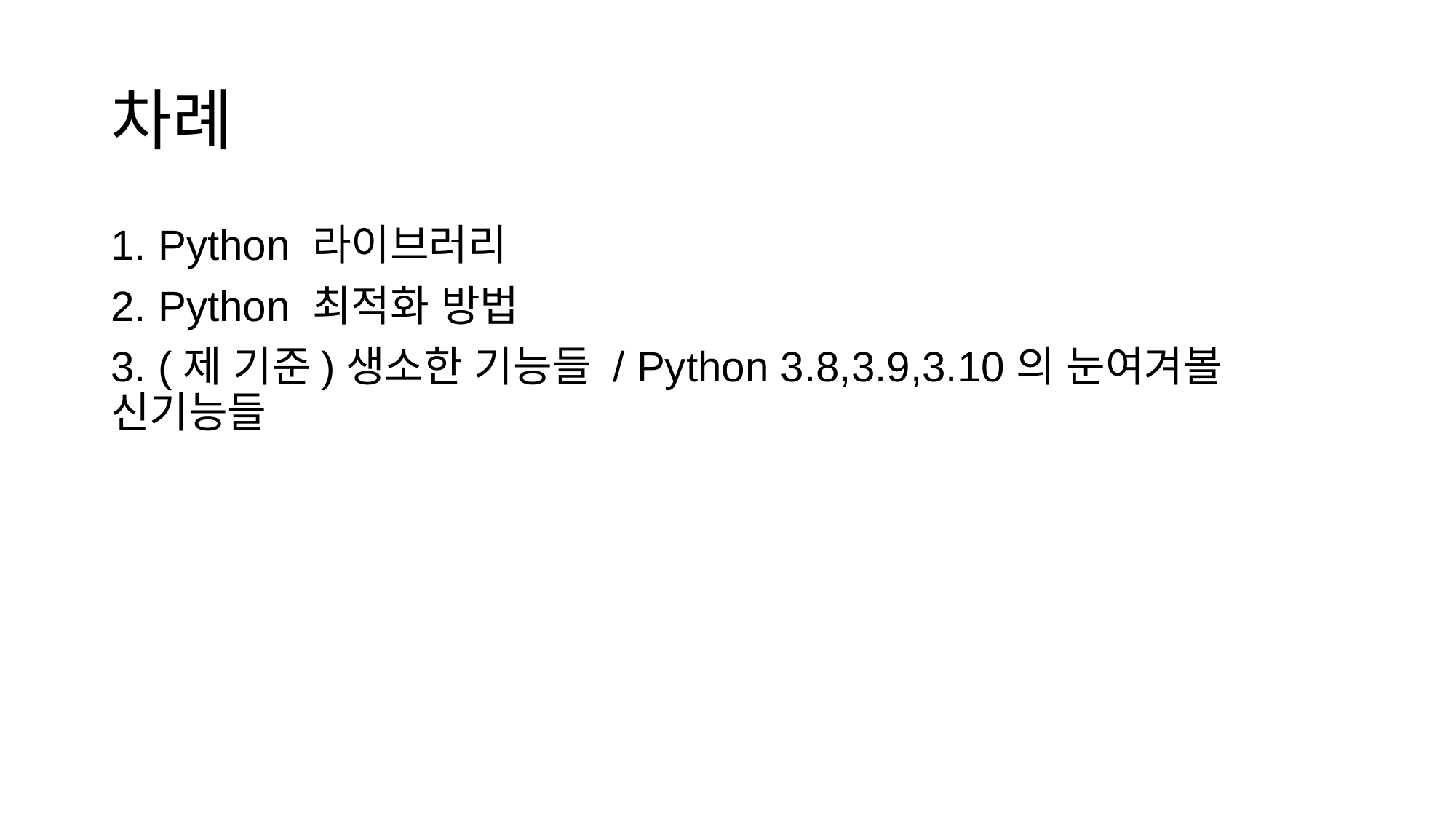

# 차례
1. Python 라이브러리
2. Python 최적화 방법
3. (제 기준)생소한 기능들 / Python 3.8,3.9,3.10의 눈여겨볼 신기능들